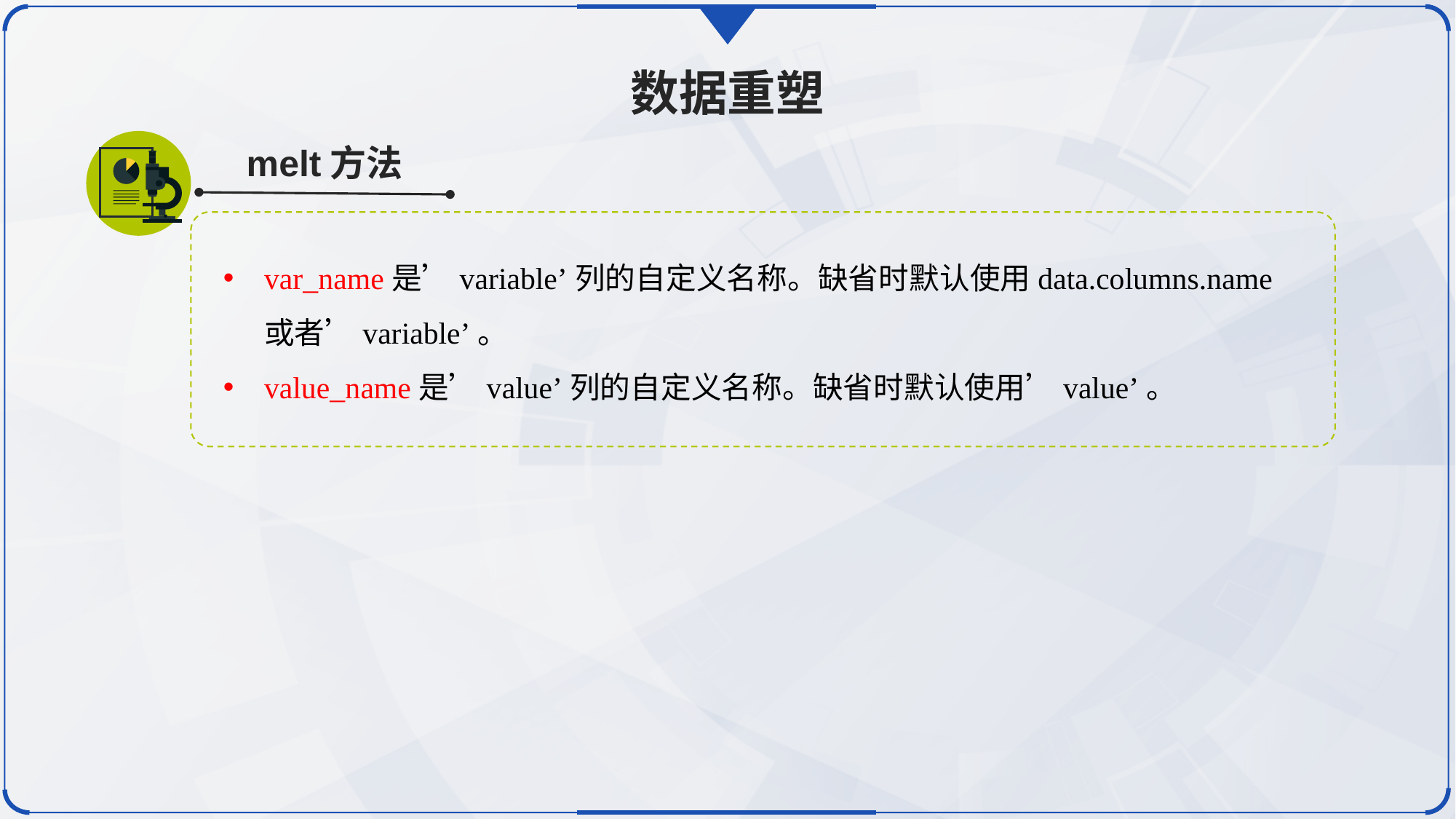

数据重塑

melt方法

var_name是’variable’列的自定义名称。缺省时默认使用data.columns.name或者’variable’。
value_name是’value’列的自定义名称。缺省时默认使用’value’。